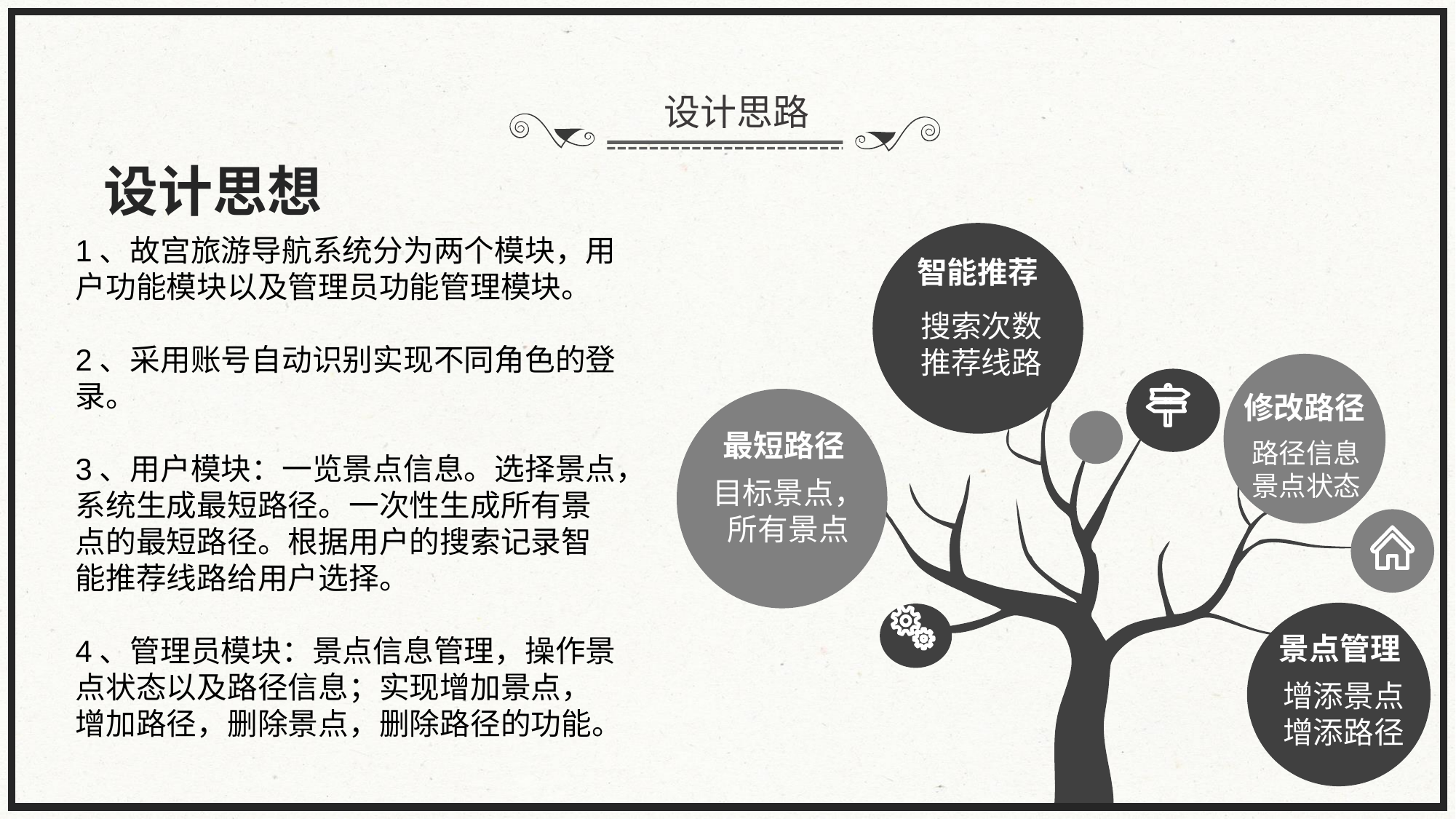

设计思路

设计思想

1、故宫旅游导航系统分为两个模块，用户功能模块以及管理员功能管理模块。

2、采用账号自动识别实现不同角色的登录。

3、用户模块：一览景点信息。选择景点，系统生成最短路径。一次性生成所有景点的最短路径。根据用户的搜索记录智能推荐线路给用户选择。

4、管理员模块：景点信息管理，操作景点状态以及路径信息；实现增加景点，增加路径，删除景点，删除路径的功能。
智能推荐
搜索次数
推荐线路

修改路径

最短路径
路径信息
景点状态
目标景点，
所有景点

景点管理
增添景点
增添路径